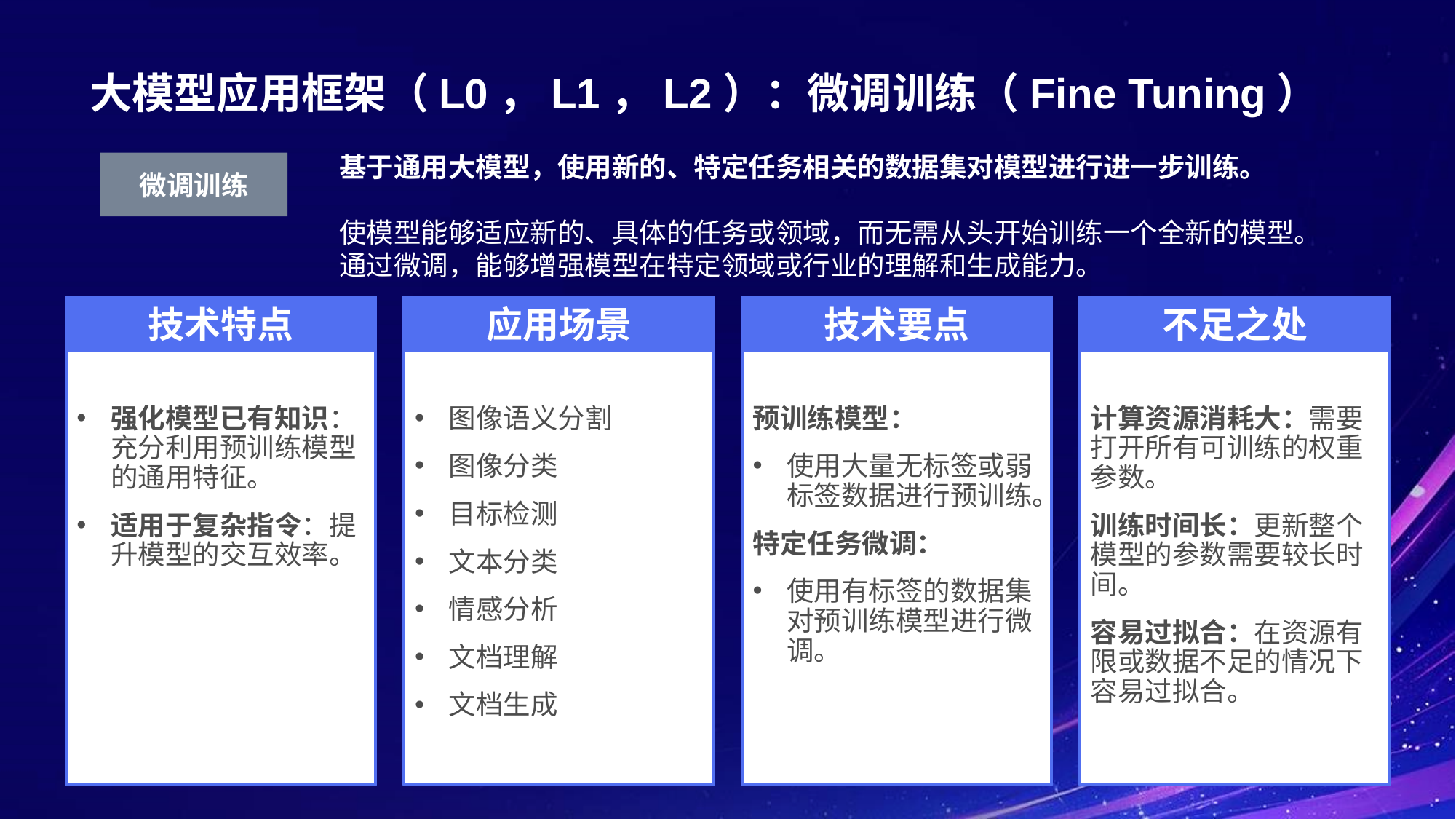

# 大模型应用框架（L0，L1，L2）：微调训练（Fine Tuning）
基于通用大模型，使用新的、特定任务相关的数据集对模型进行进一步训练。

使模型能够适应新的、具体的任务或领域，而无需从头开始训练一个全新的模型。通过微调，能够增强模型在特定领域或行业的理解和生成能力。
微调训练
技术特点

强化模型已有知识：充分利用预训练模型的通用特征。
适用于复杂指令：提升模型的交互效率。
应用场景

图像语义分割
图像分类
目标检测
文本分类
情感分析
文档理解
文档生成

技术要点

预训练模型：
使用大量无标签或弱标签数据进行预训练。
特定任务微调：
使用有标签的数据集对预训练模型进行微调。
不足之处

计算资源消耗大：需要打开所有可训练的权重参数。
训练时间长：更新整个模型的参数需要较长时间。
容易过拟合：在资源有限或数据不足的情况下容易过拟合。